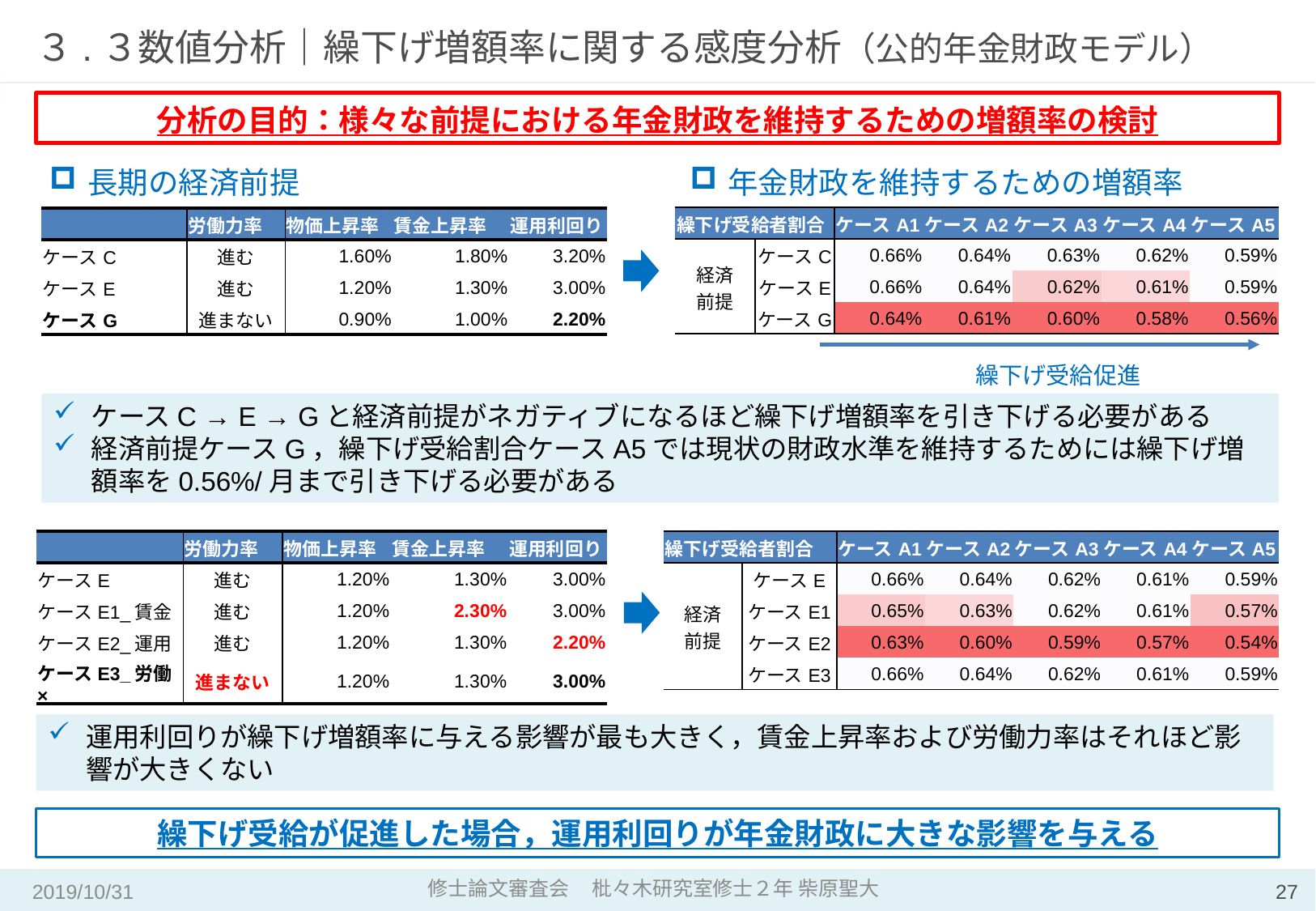

# ３.３数値分析｜繰下げ増額率に関する感度分析（公的年金財政モデル）

分析の目的：様々な前提における年金財政を維持するための増額率の検討
長期の経済前提
年金財政を維持するための増額率
| 繰下げ受給者割合 |  | ケースA1 | ケースA2 | ケースA3 | ケースA4 | ケースA5 |
| --- | --- | --- | --- | --- | --- | --- |
| 経済 前提 | ケースC | 0.66% | 0.64% | 0.63% | 0.62% | 0.59% |
|  | ケースE | 0.66% | 0.64% | 0.62% | 0.61% | 0.59% |
|  | ケースG | 0.64% | 0.61% | 0.60% | 0.58% | 0.56% |
|  | 労働力率 | 物価上昇率 | 賃金上昇率 | 運用利回り |
| --- | --- | --- | --- | --- |
| ケースC | 進む | 1.60% | 1.80% | 3.20% |
| ケースE | 進む | 1.20% | 1.30% | 3.00% |
| ケースG | 進まない | 0.90% | 1.00% | 2.20% |

繰下げ受給促進
ケースC → E → Gと経済前提がネガティブになるほど繰下げ増額率を引き下げる必要がある
経済前提ケースG，繰下げ受給割合ケースA5では現状の財政水準を維持するためには繰下げ増額率を0.56%/月まで引き下げる必要がある
|  | 労働力率 | 物価上昇率 | 賃金上昇率 | 運用利回り |
| --- | --- | --- | --- | --- |
| ケースE | 進む | 1.20% | 1.30% | 3.00% |
| ケースE1\_賃金 | 進む | 1.20% | 2.30% | 3.00% |
| ケースE2\_運用 | 進む | 1.20% | 1.30% | 2.20% |
| ケースE3\_労働× | 進まない | 1.20% | 1.30% | 3.00% |
| 繰下げ受給者割合 |  | ケースA1 | ケースA2 | ケースA3 | ケースA4 | ケースA5 |
| --- | --- | --- | --- | --- | --- | --- |
| 経済 前提 | ケースE | 0.66% | 0.64% | 0.62% | 0.61% | 0.59% |
|  | ケースE1 | 0.65% | 0.63% | 0.62% | 0.61% | 0.57% |
|  | ケースE2 | 0.63% | 0.60% | 0.59% | 0.57% | 0.54% |
|  | ケースE3 | 0.66% | 0.64% | 0.62% | 0.61% | 0.59% |

運用利回りが繰下げ増額率に与える影響が最も大きく，賃金上昇率および労働力率はそれほど影響が大きくない
繰下げ受給が促進した場合，運用利回りが年金財政に大きな影響を与える
修士論文審査会     枇々木研究室修士２年 柴原聖大
2019/10/31
27